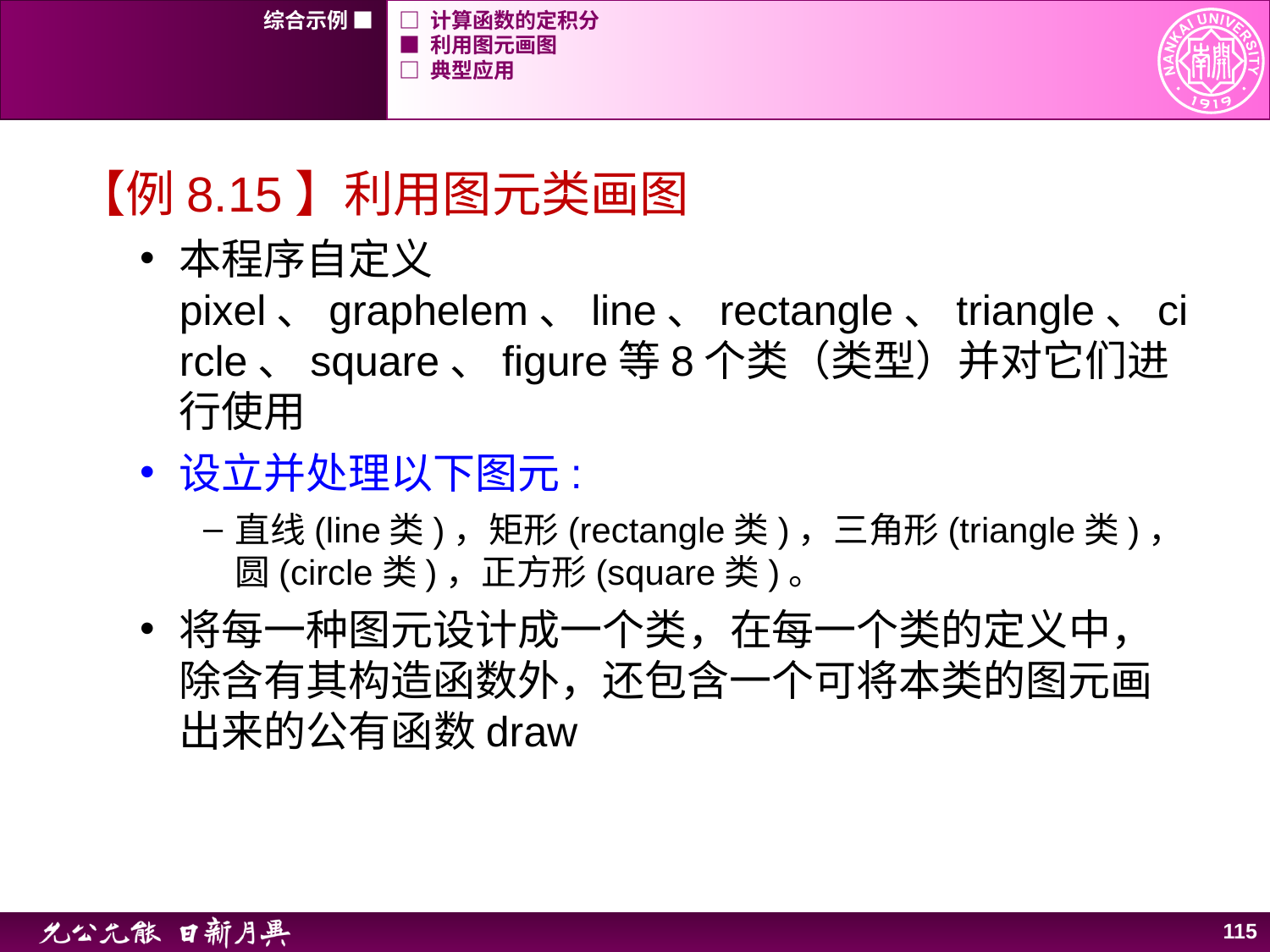

综合示例 ■
□ 计算函数的定积分

■ 利用图元画图

□ 典型应用

【例8.15】利用图元类画图
本程序自定义pixel、graphelem、line、rectangle、triangle、circle、square、figure等8个类（类型）并对它们进行使用
设立并处理以下图元:
直线(line类)，矩形(rectangle类)，三角形(triangle类)，圆(circle类)，正方形(square类)。
将每一种图元设计成一个类，在每一个类的定义中，除含有其构造函数外，还包含一个可将本类的图元画出来的公有函数draw
115